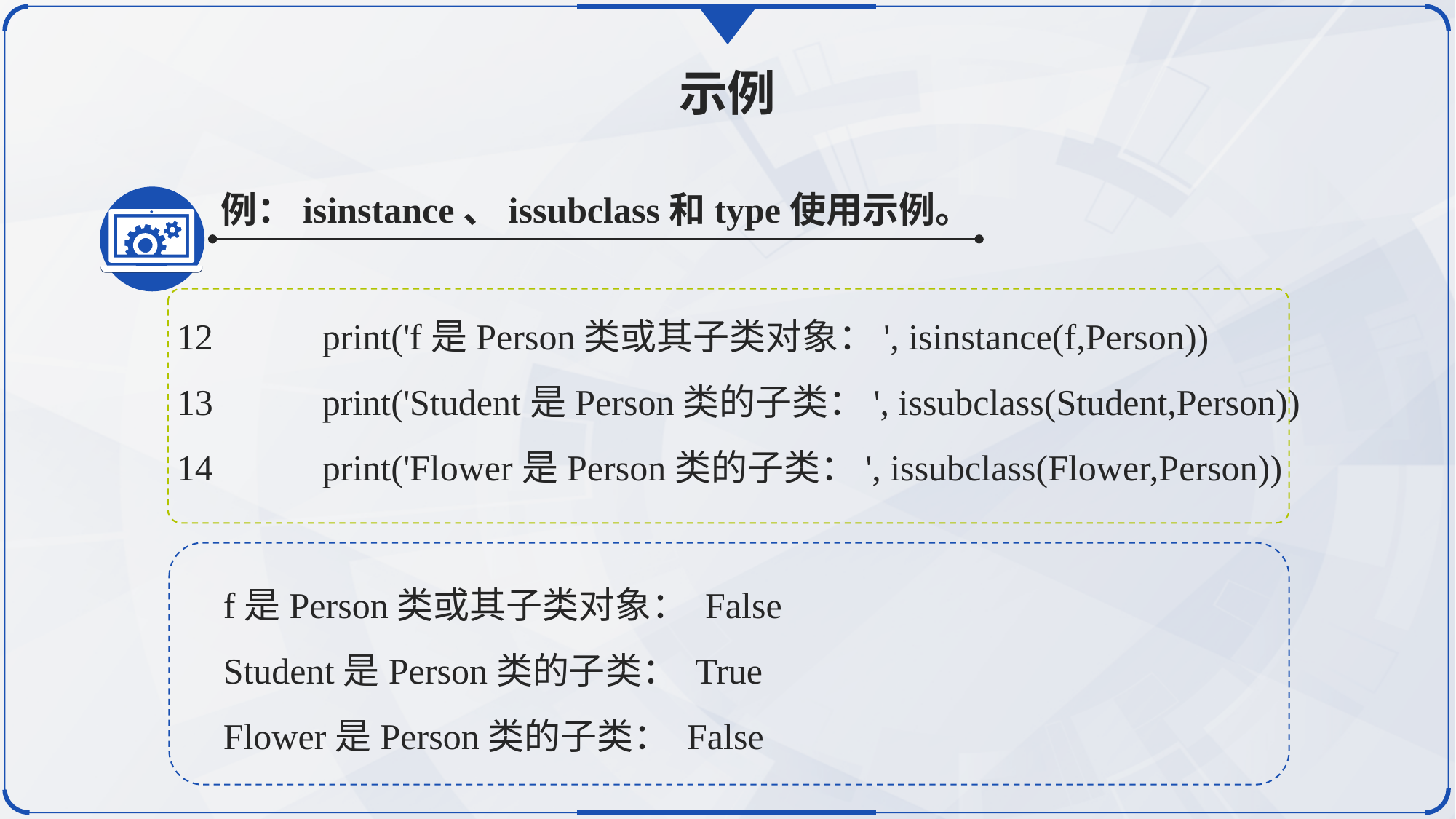

示例
例：isinstance、issubclass和type使用示例。

12	    print('f是Person类或其子类对象：', isinstance(f,Person))
13	    print('Student是Person类的子类：', issubclass(Student,Person))
14	    print('Flower是Person类的子类：', issubclass(Flower,Person))

f是Person类或其子类对象： False
Student是Person类的子类： True
Flower是Person类的子类： False